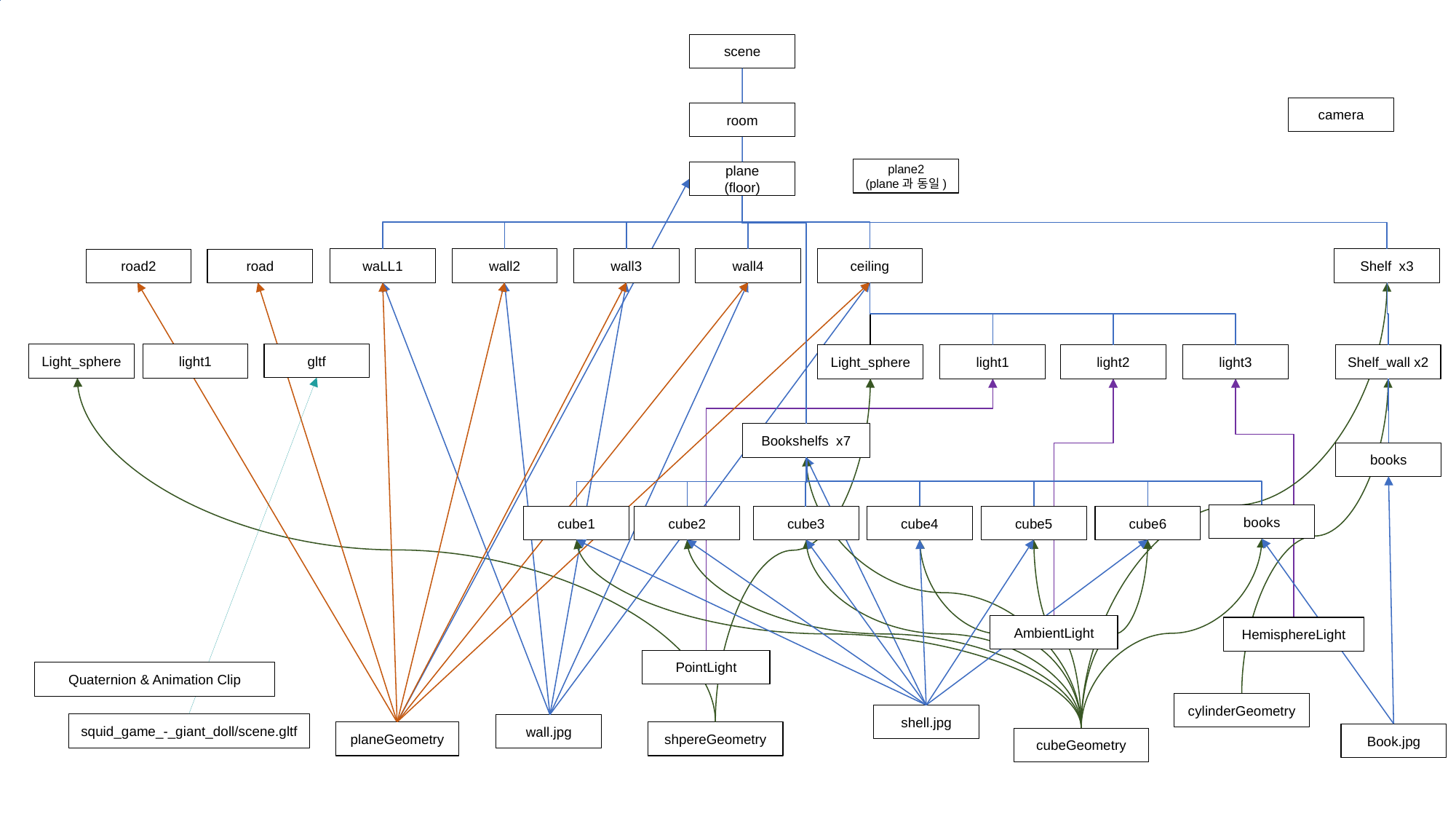

scene

camera
room

plane2
(plane과 동일)
plane
(floor)

waLL1
wall2
wall3
wall4
ceiling
Shelf  x3
road2
road

gltf
Light_sphere
light1
Light_sphere
light1
light2
light3
Shelf_wall x2

Bookshelfs  x7

books

books
cube1
cube2
cube3
cube4
cube5
cube6

AmbientLight
HemisphereLight
PointLight
Quaternion & Animation Clip
cylinderGeometry
shell.jpg
squid_game_-_giant_doll/scene.gltf
wall.jpg
planeGeometry
shpereGeometry
Book.jpg
cubeGeometry